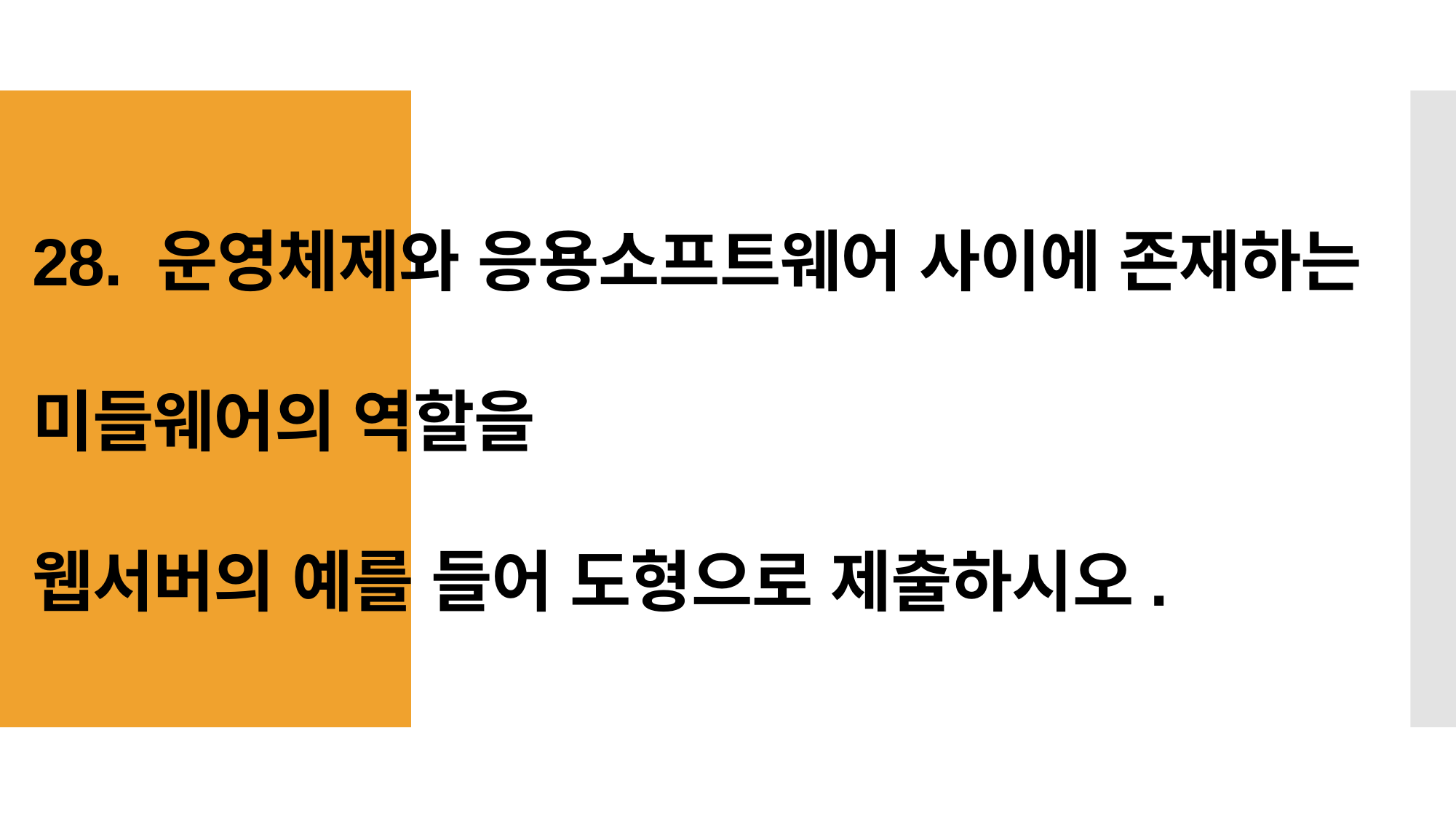

# 28. 운영체제와 응용소프트웨어 사이에 존재하는 미들웨어의 역할을 웹서버의 예를 들어 도형으로 제출하시오.